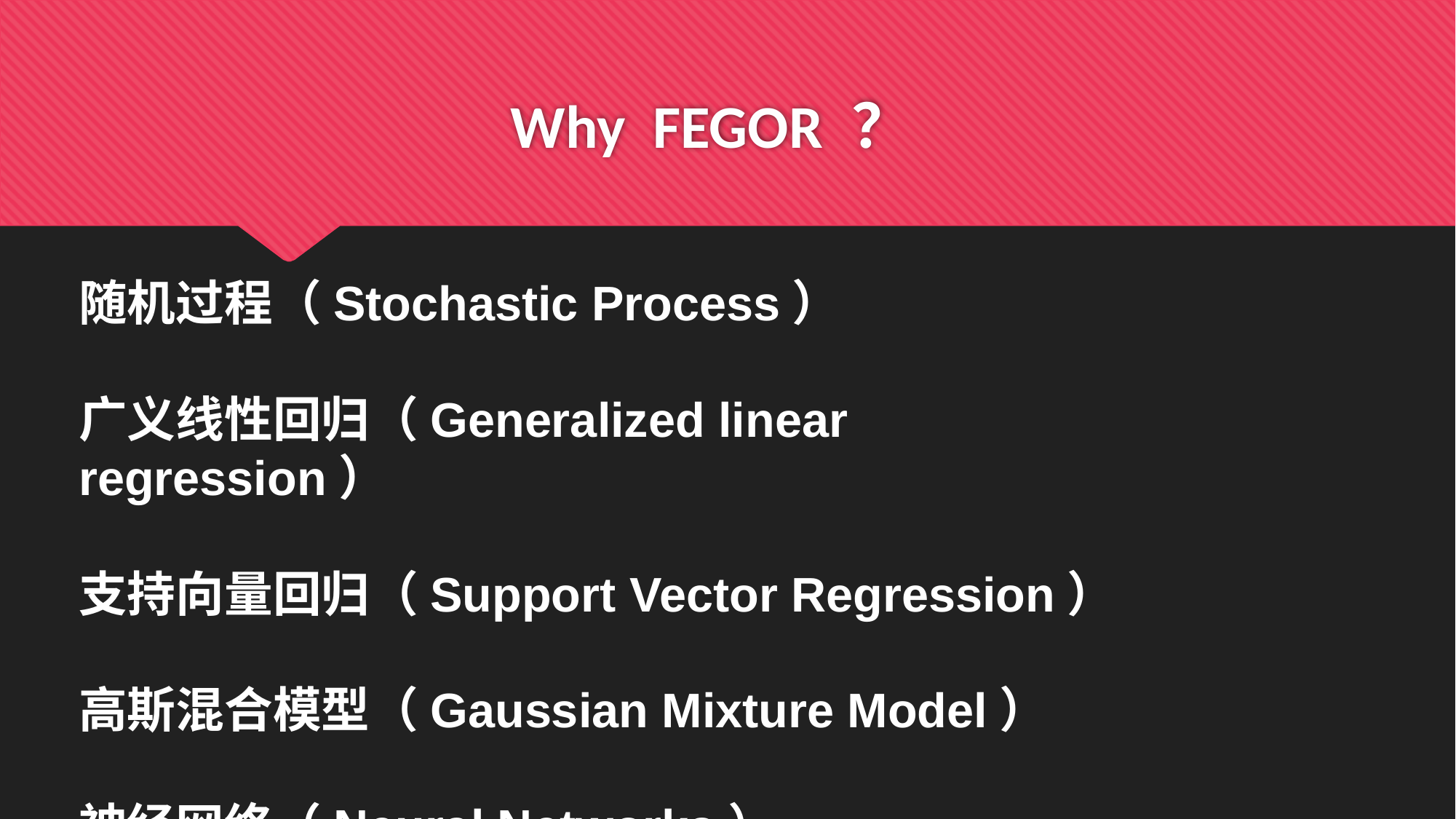

# Why  FEGOR ？
随机过程（Stochastic Process）

广义线性回归（Generalized linear regression）

支持向量回归（Support Vector Regression）

高斯混合模型（Gaussian Mixture Model）

神经网络（Neural Networks）